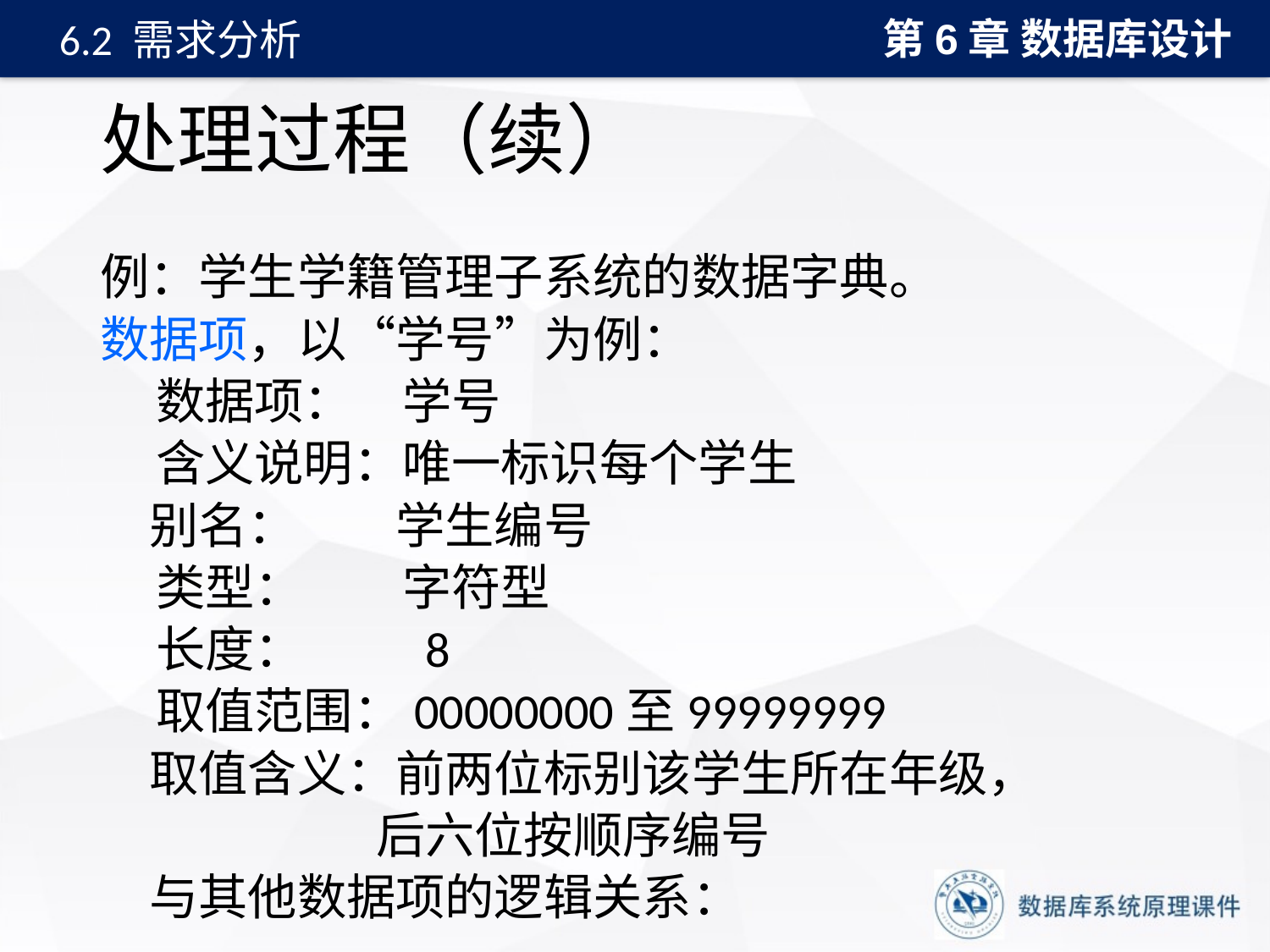

第6章 数据库设计
6.2 需求分析
# 处理过程（续）
例：学生学籍管理子系统的数据字典。
数据项，以“学号”为例：
    数据项：　学号
    含义说明：唯一标识每个学生
　别名：　　学生编号
    类型：　　字符型
    长度：　　 8
    取值范围：00000000至99999999
　取值含义：前两位标别该学生所在年级，
                        后六位按顺序编号
　与其他数据项的逻辑关系：